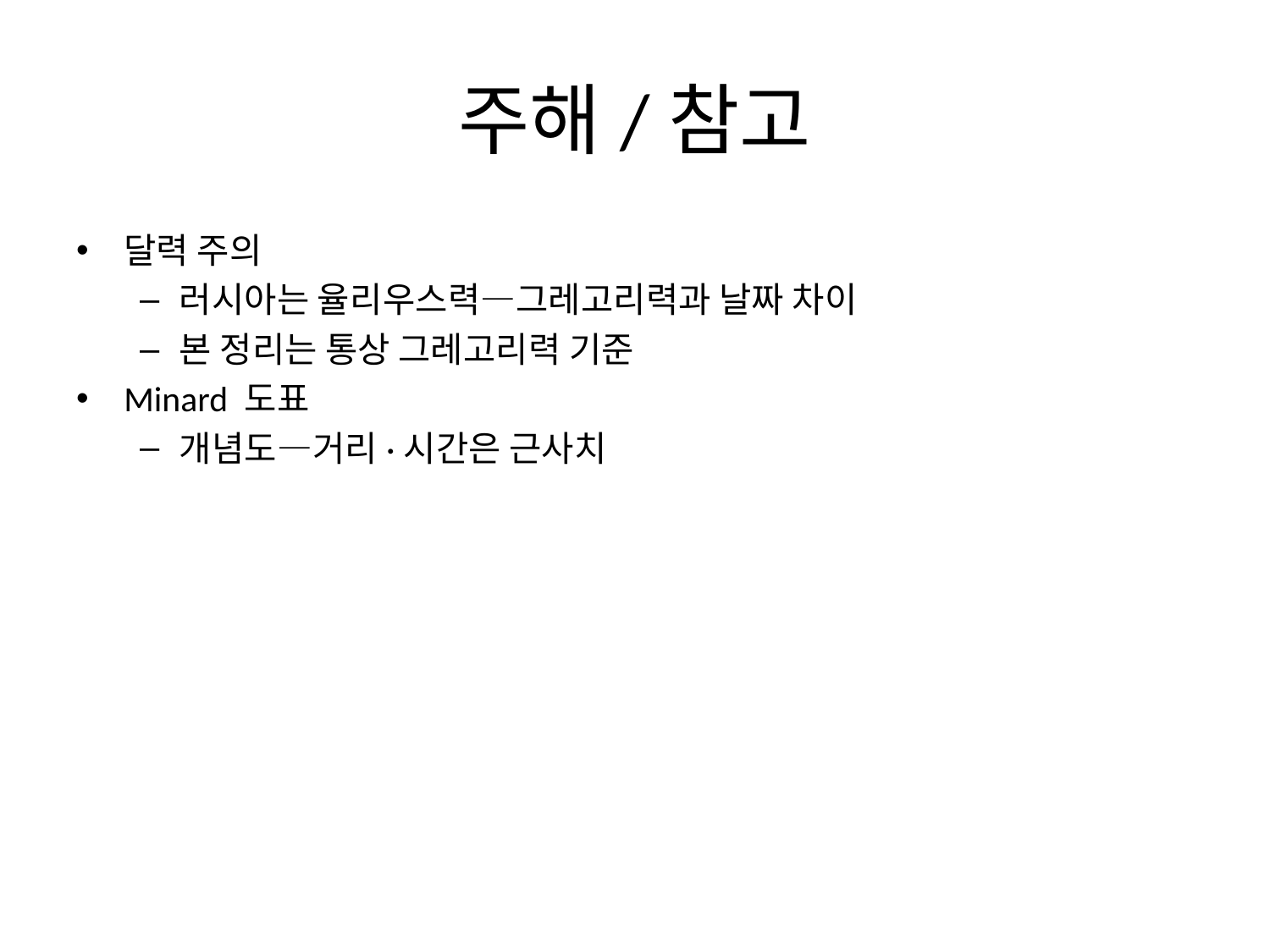

# 주해/참고
달력 주의
러시아는 율리우스력—그레고리력과 날짜 차이
본 정리는 통상 그레고리력 기준
Minard 도표
개념도—거리·시간은 근사치